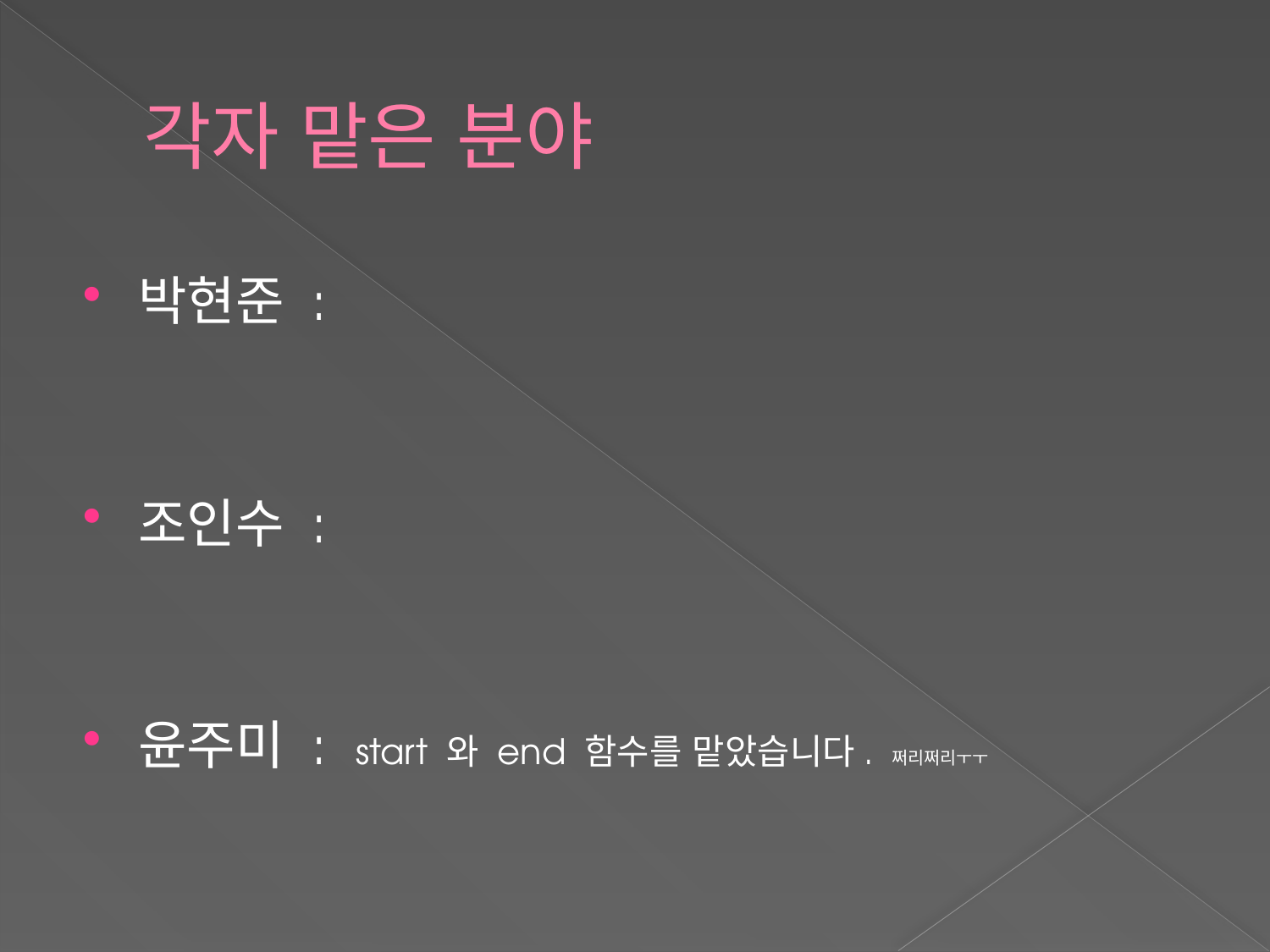

# 각자 맡은 분야
박현준 :

조인수 :

윤주미 :  start 와 end 함수를 맡았습니다. 쩌리쩌리ㅜㅜ